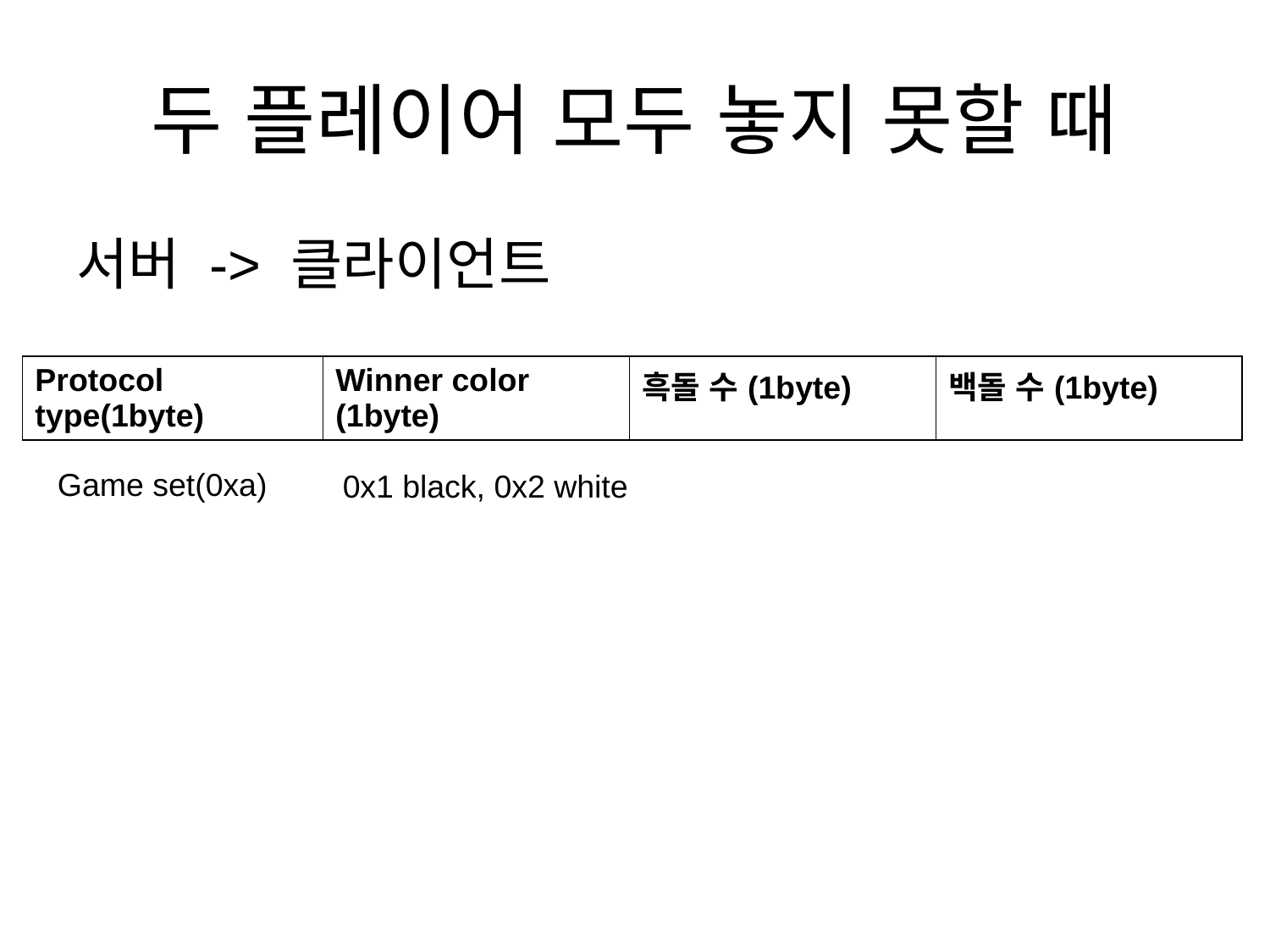

# 두 플레이어 모두 놓지 못할 때
서버 -> 클라이언트

| Protocol type(1byte) | Winner color (1byte) | 흑돌 수(1byte) | 백돌 수(1byte) |
| --- | --- | --- | --- |
Game set(0xa)
0x1 black, 0x2 white